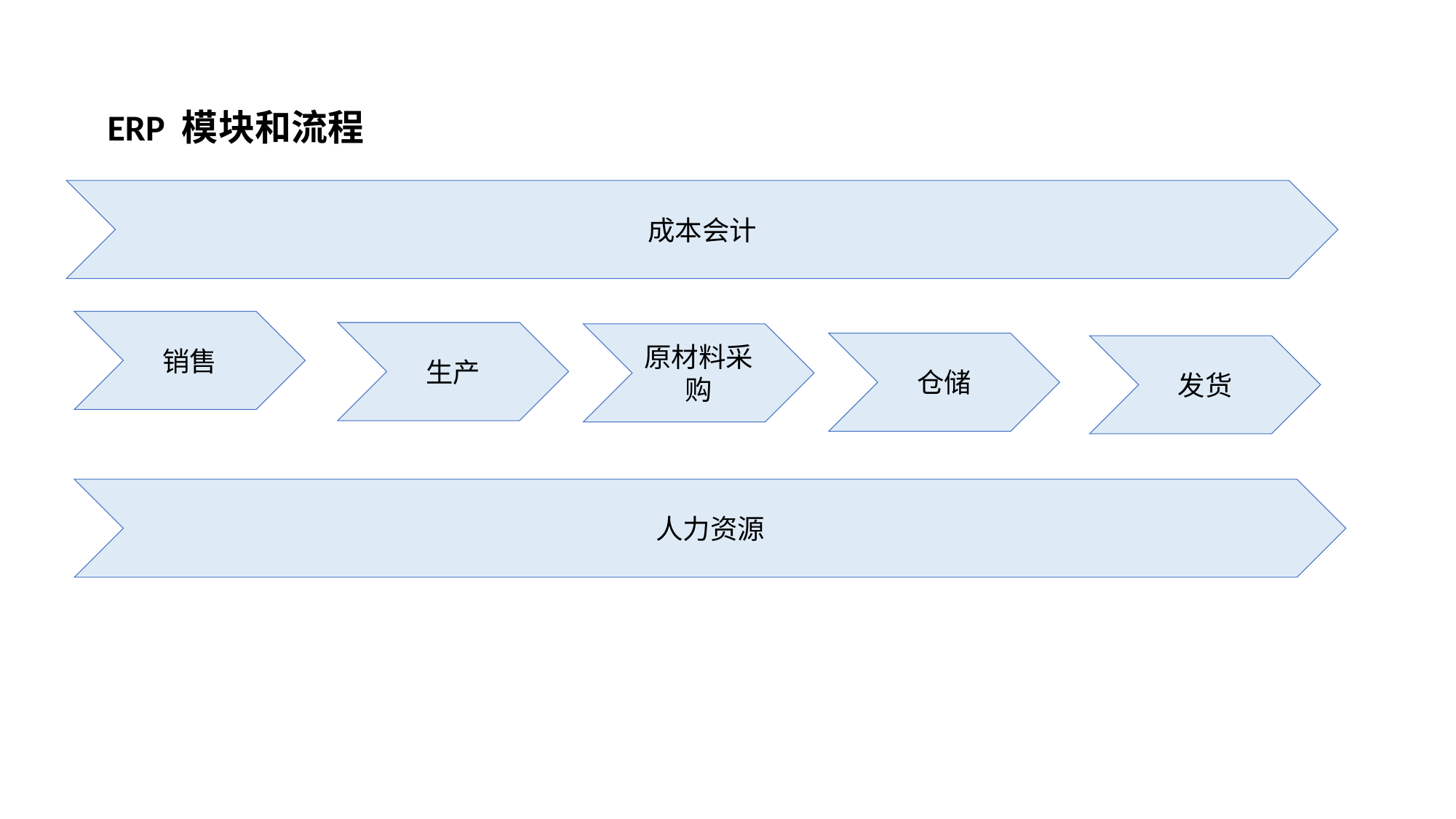

ERP 模块和流程
成本会计
销售
生产
原材料采购
仓储
发货
人力资源